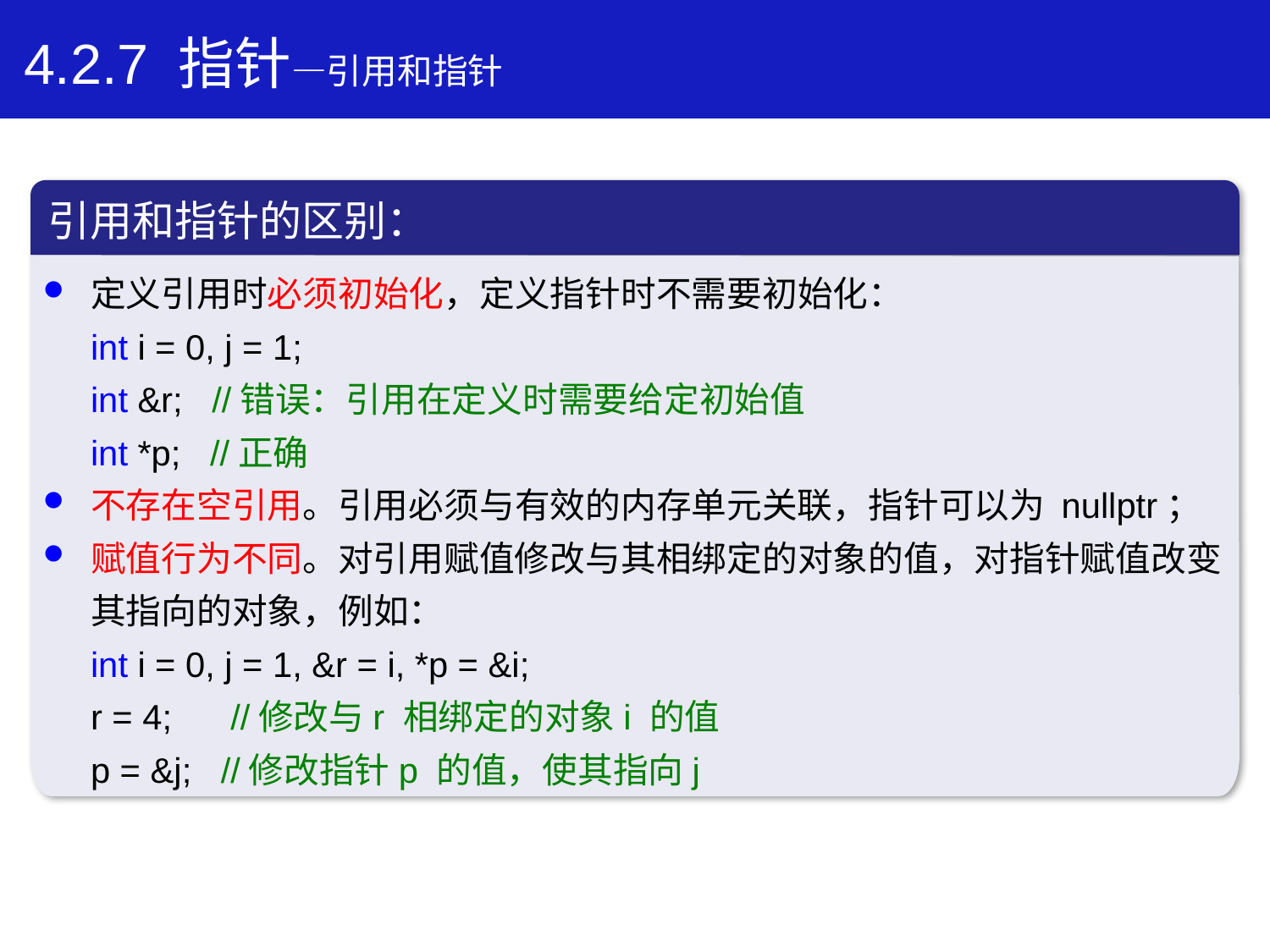

4.2.7 指针—引用和指针
引用和指针的区别：
定义引用时必须初始化，定义指针时不需要初始化：
int i = 0, j = 1;
int &r;   //错误：引用在定义时需要给定初始值
int *p;   //正确
不存在空引用。引用必须与有效的内存单元关联，指针可以为 nullptr；
赋值行为不同。对引用赋值修改与其相绑定的对象的值，对指针赋值改变
其指向的对象，例如：
int i = 0, j = 1, &r = i, *p = &i;
r = 4;      //修改与r 相绑定的对象i 的值
p = &j;   //修改指针p 的值，使其指向j
34